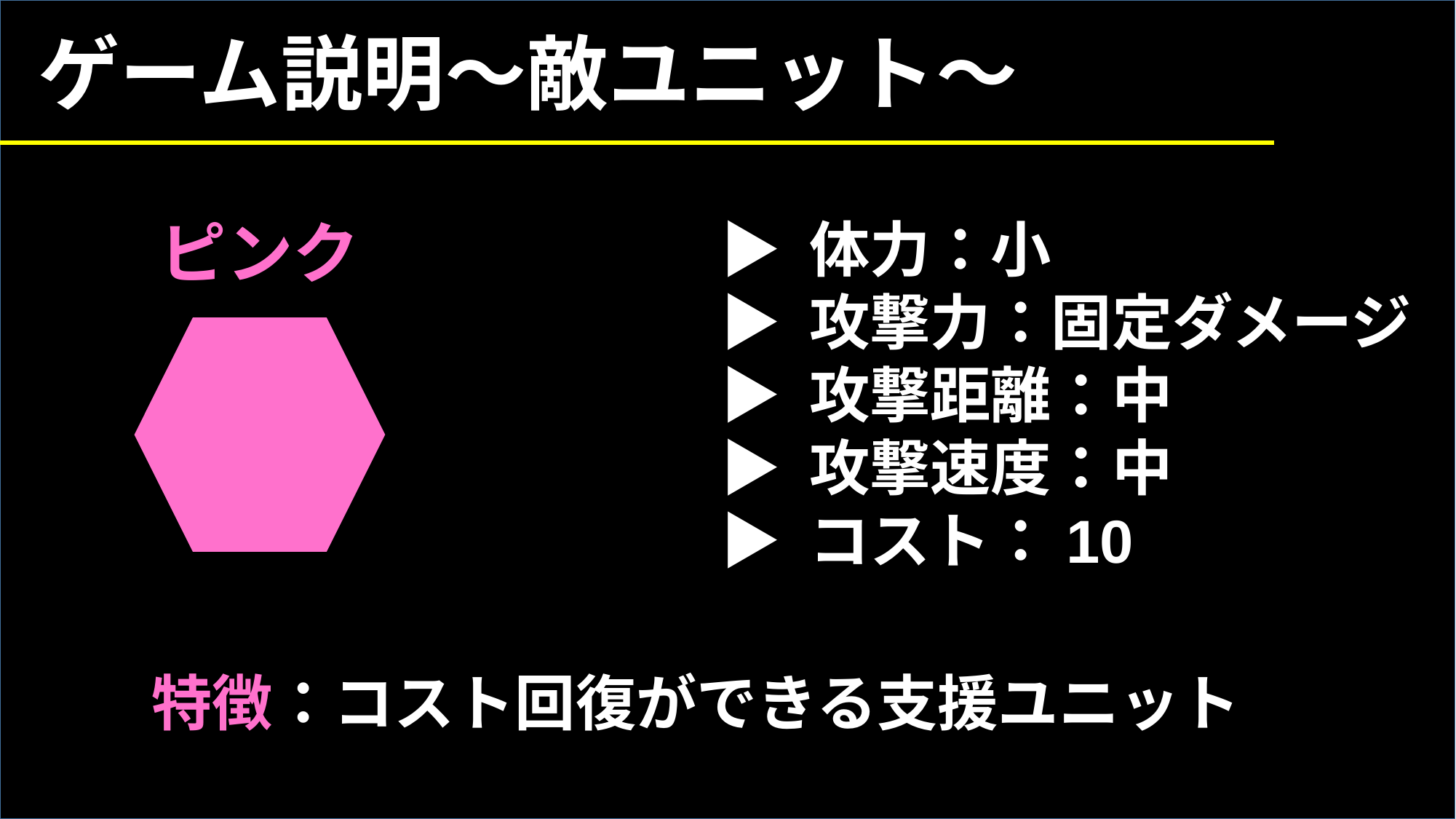

ゲーム説明～敵ユニット～
ピンク
▶ 体力：小
▶ 攻撃力：固定ダメージ
▶ 攻撃距離：中
▶ 攻撃速度：中
▶ コスト：10

特徴：コスト回復ができる支援ユニット